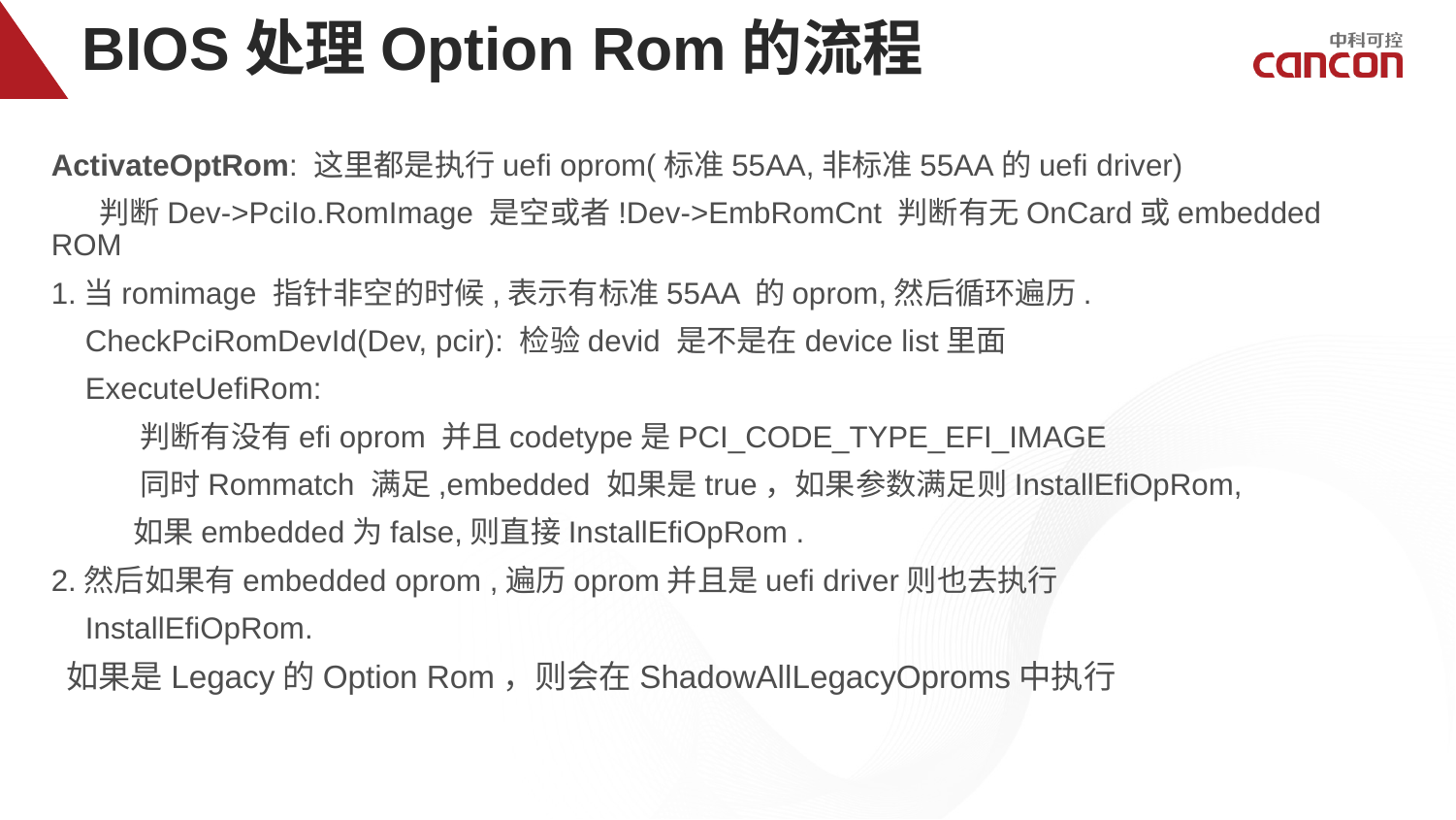

# BIOS处理Option Rom的流程
ActivateOptRom: 这里都是执行uefi oprom(标准55AA,非标准55AA的uefi driver)
      判断Dev->PciIo.RomImage 是空或者!Dev->EmbRomCnt 判断有无OnCard或embedded ROM
1.当romimage 指针非空的时候,表示有标准55AA 的oprom,然后循环遍历.
    CheckPciRomDevId(Dev, pcir): 检验devid 是不是在device list里面
    ExecuteUefiRom:
            判断有没有efi oprom 并且codetype是PCI_CODE_TYPE_EFI_IMAGE
            同时Rommatch 满足,embedded 如果是true，如果参数满足则InstallEfiOpRom,
           如果embedded为false,则直接InstallEfiOpRom .
2.然后如果有embedded oprom ,遍历oprom并且是uefi driver则也去执行
    InstallEfiOpRom.
 如果是Legacy的Option Rom，则会在ShadowAllLegacyOproms中执行